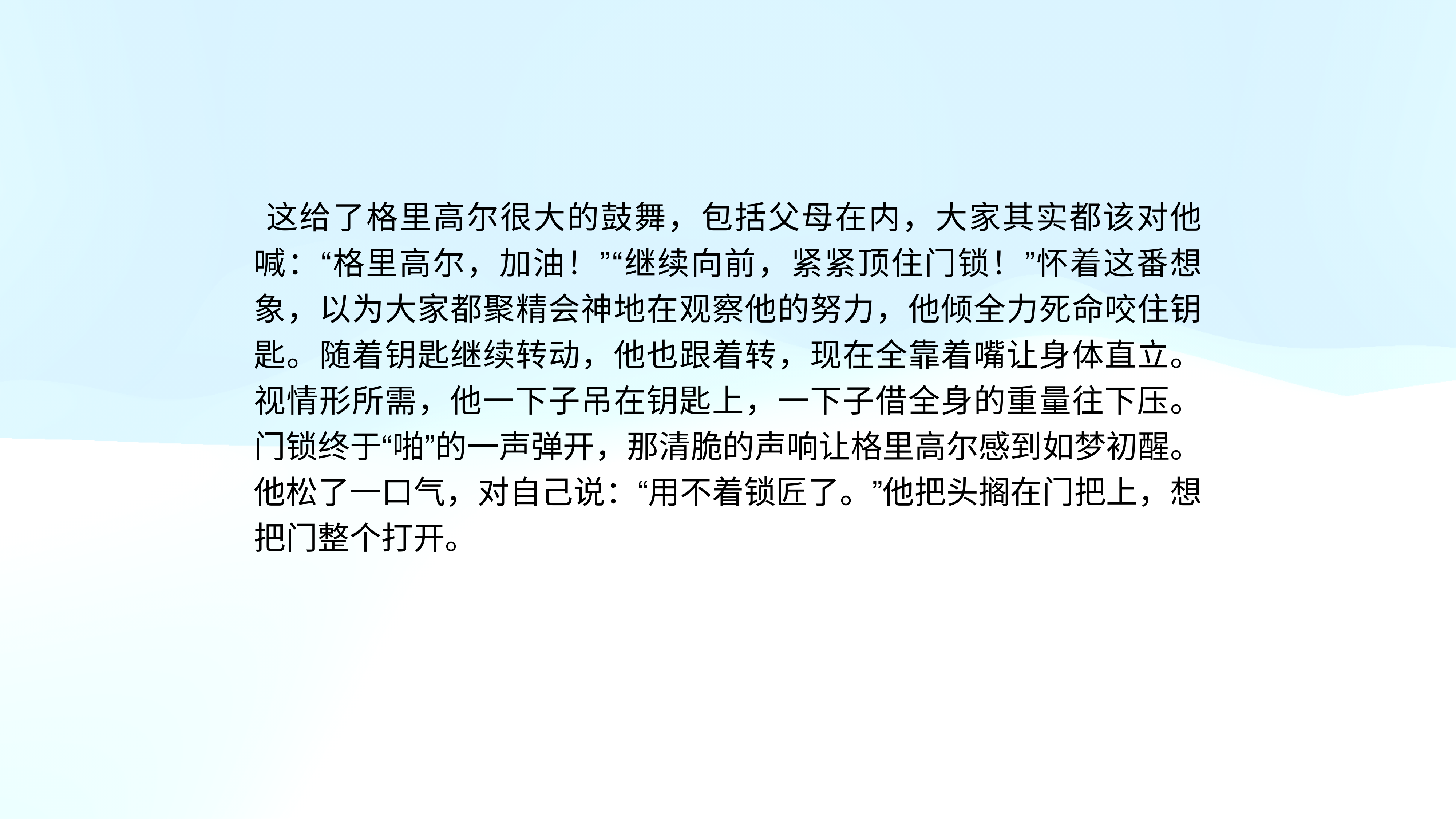

这给了格里高尔很大的鼓舞，包括父母在内，大家其实都该对他喊：“格里高尔，加油！”“继续向前，紧紧顶住门锁！”怀着这番想象，以为大家都聚精会神地在观察他的努力，他倾全力死命咬住钥匙。随着钥匙继续转动，他也跟着转，现在全靠着嘴让身体直立。视情形所需，他一下子吊在钥匙上，一下子借全身的重量往下压。门锁终于“啪”的一声弹开，那清脆的声响让格里高尔感到如梦初醒。他松了一口气，对自己说：“用不着锁匠了。”他把头搁在门把上，想把门整个打开。